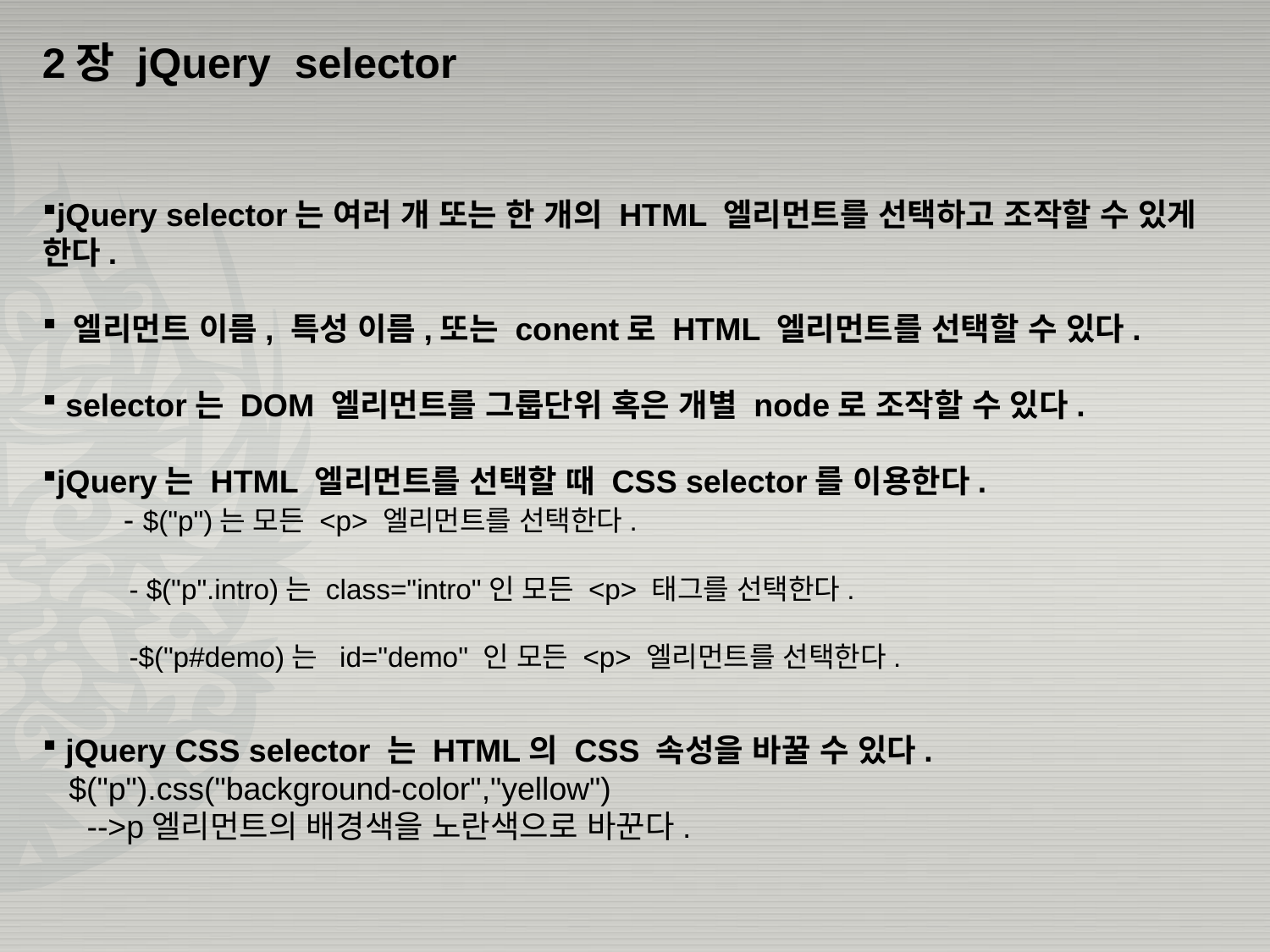

2장 jQuery  selector
jQuery selector는 여러 개 또는 한 개의 HTML 엘리먼트를 선택하고 조작할 수 있게 한다.

 엘리먼트 이름, 특성 이름,또는 conent로 HTML 엘리먼트를 선택할 수 있다.

 selector는 DOM 엘리먼트를 그룹단위 혹은 개별 node로 조작할 수 있다.

jQuery는 HTML 엘리먼트를 선택할 때 CSS selector를 이용한다.
  - $("p")는 모든 <p> 엘리먼트를 선택한다.

   - $("p".intro)는 class="intro"인 모든 <p> 태그를 선택한다.

   -$("p#demo)는  id="demo" 인 모든 <p> 엘리먼트를 선택한다.

 jQuery CSS selector 는 HTML의 CSS 속성을 바꿀 수 있다.
   $("p").css("background-color","yellow")
     -->p엘리먼트의 배경색을 노란색으로 바꾼다.